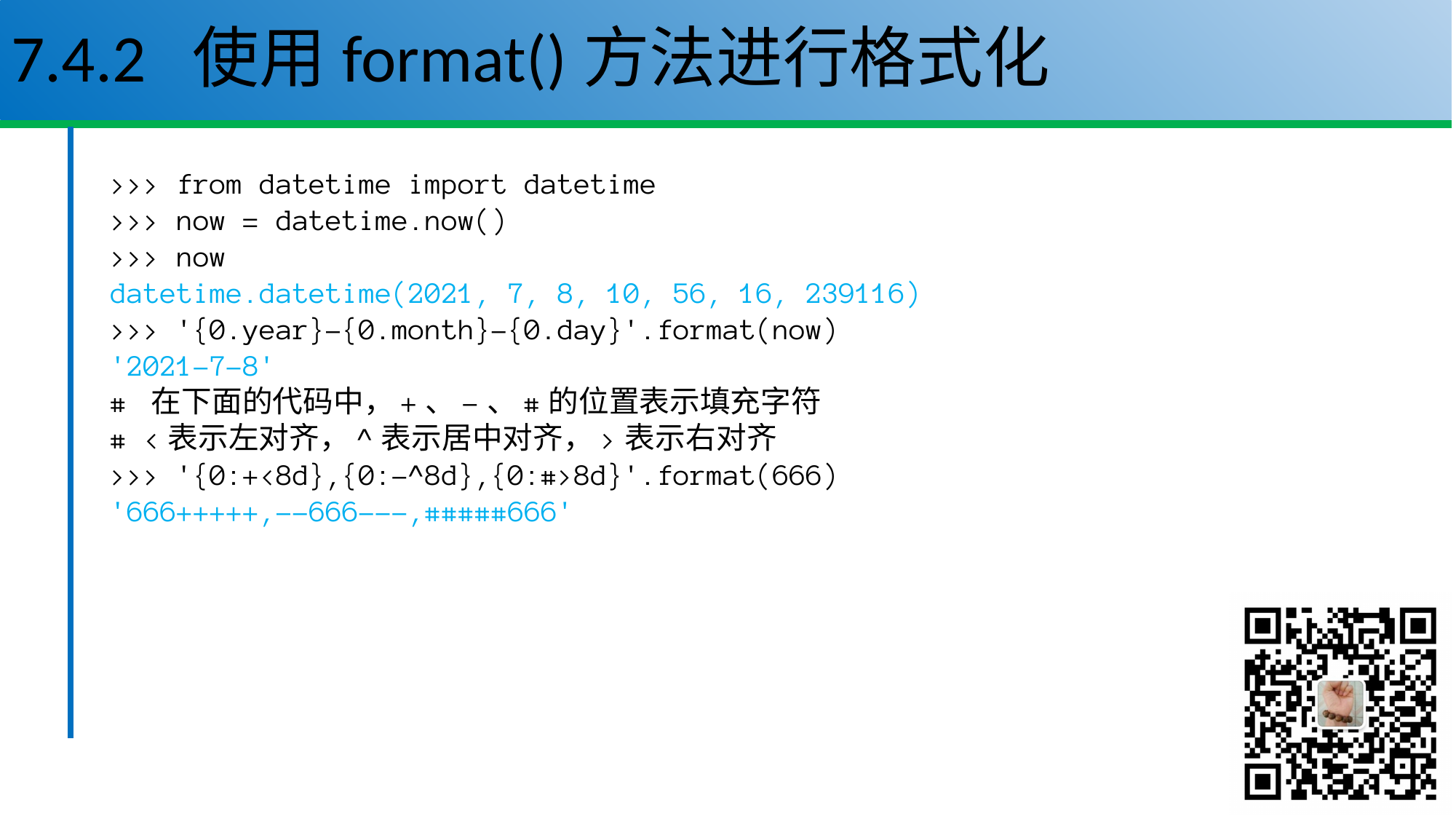

# 7.4.2  使用format()方法进行格式化
>>> from datetime import datetime
>>> now = datetime.now()
>>> now
datetime.datetime(2021, 7, 8, 10, 56, 16, 239116)
>>> '{0.year}-{0.month}-{0.day}'.format(now)
'2021-7-8'
# 在下面的代码中，+、-、#的位置表示填充字符
# <表示左对齐，^表示居中对齐，>表示右对齐
>>> '{0:+<8d},{0:-^8d},{0:#>8d}'.format(666)
'666+++++,--666---,#####666'
18